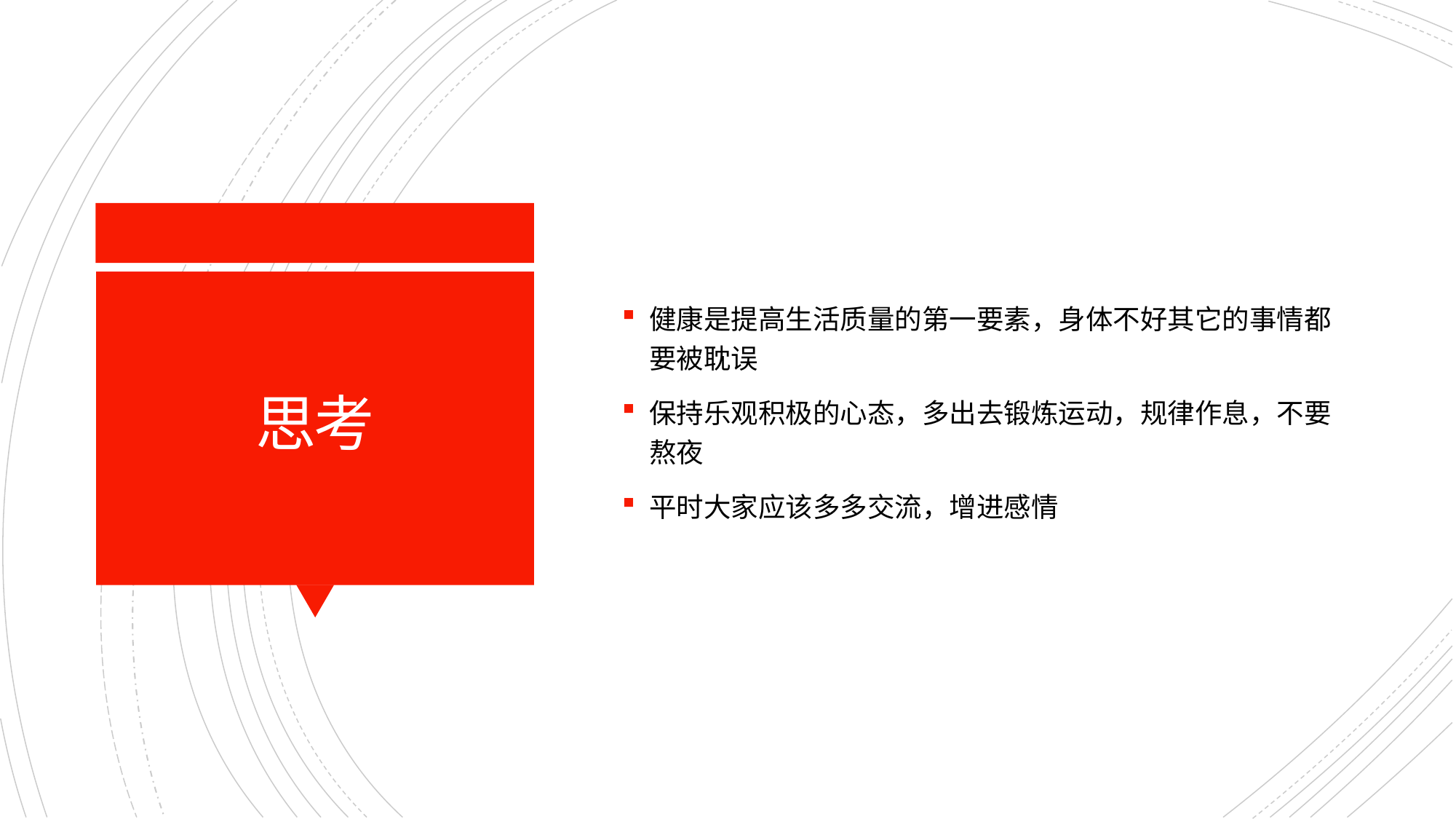

健康是提高生活质量的第一要素，身体不好其它的事情都要被耽误
保持乐观积极的心态，多出去锻炼运动，规律作息，不要熬夜
平时大家应该多多交流，增进感情
# 思考